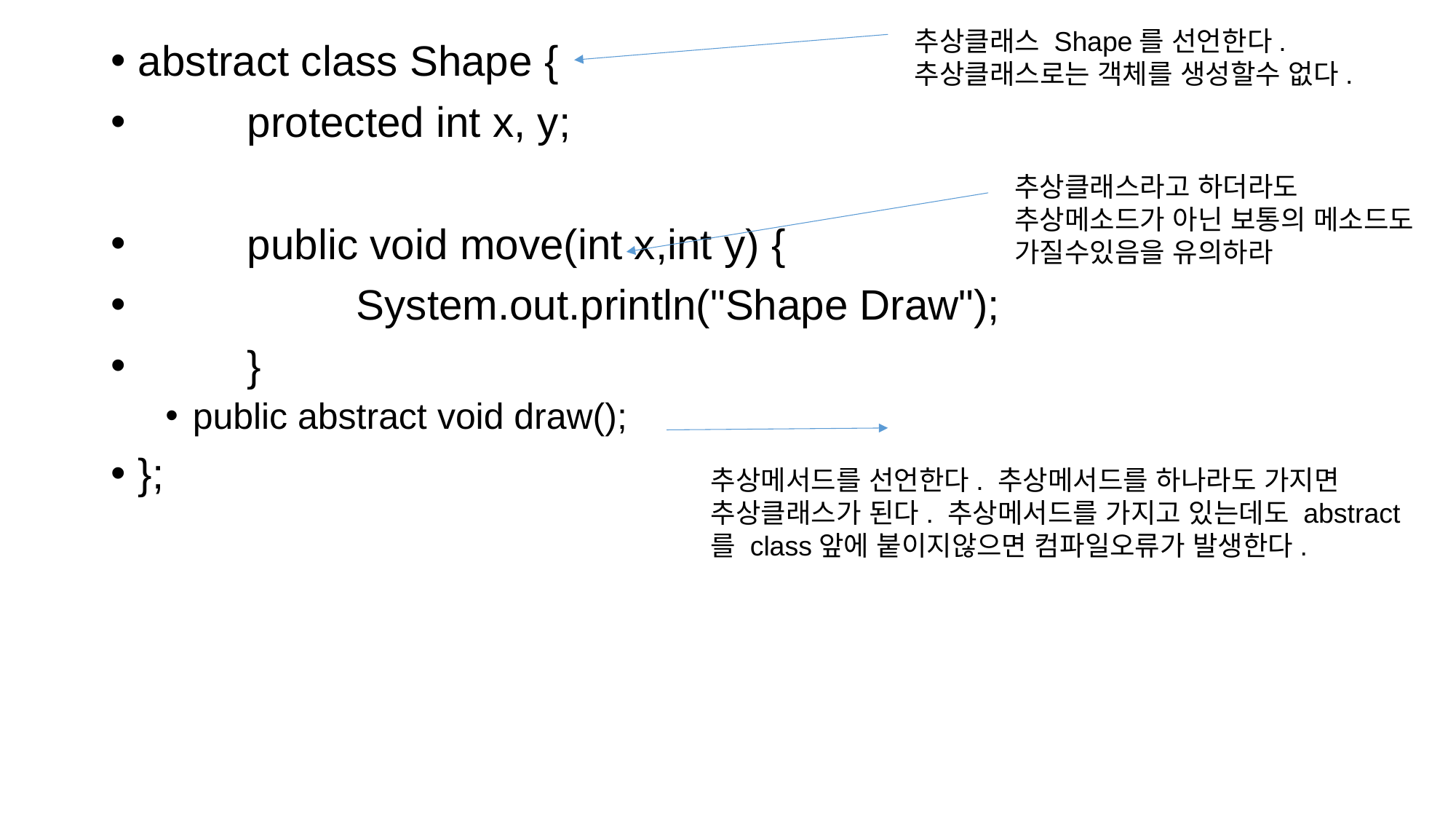

추상클래스 Shape를 선언한다. 추상클래스로는 객체를 생성할수 없다.
abstract class Shape {
	protected int x, y;

	public void move(int x,int y) {
		System.out.println("Shape Draw");
	}
public abstract void draw();
};

추상클래스라고 하더라도 추상메소드가 아닌 보통의 메소드도 가질수있음을 유의하라
추상메서드를 선언한다. 추상메서드를 하나라도 가지면 추상클래스가 된다. 추상메서드를 가지고 있는데도 abstract를 class앞에 붙이지않으면 컴파일오류가 발생한다.